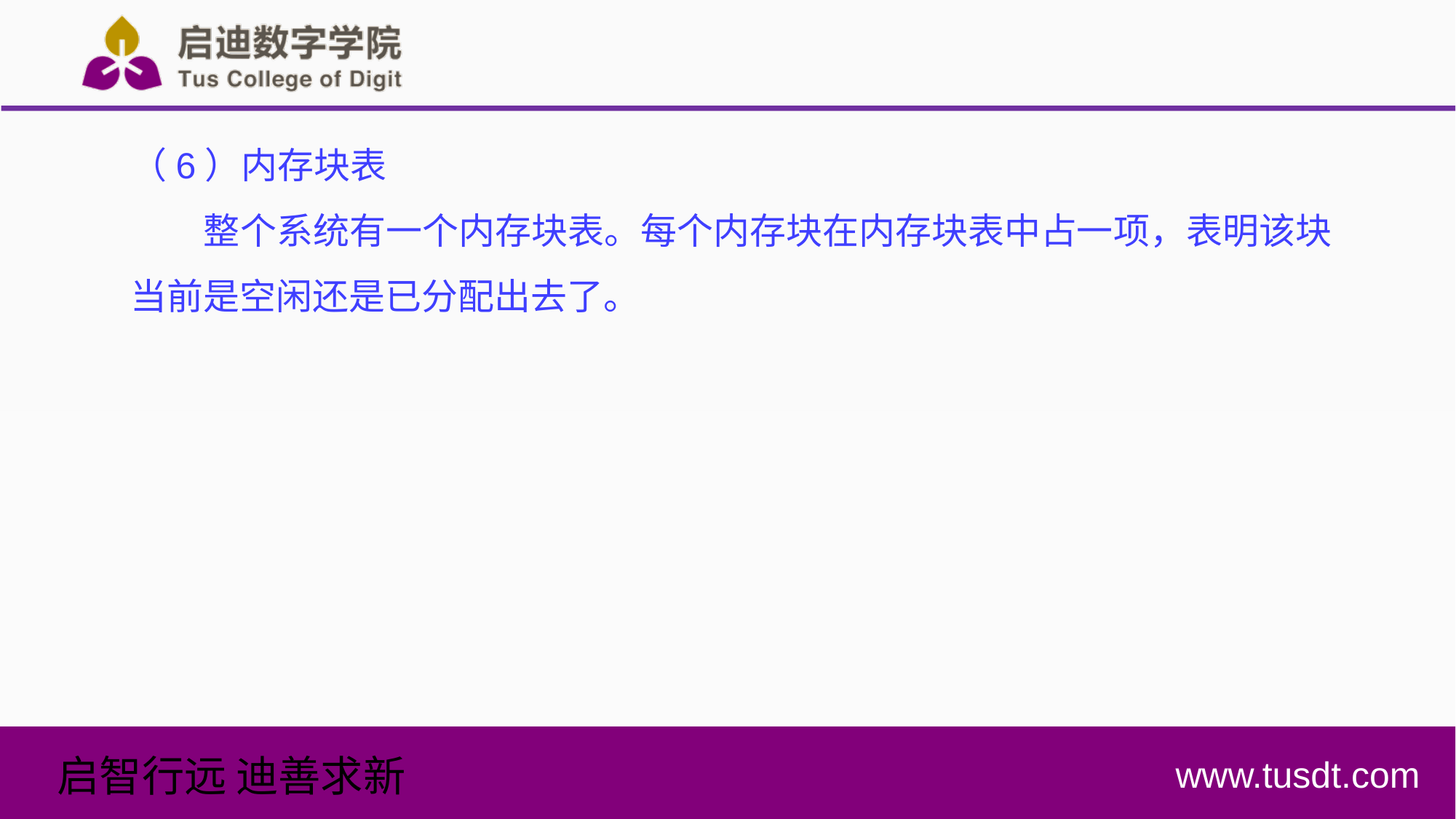

（6）内存块表
整个系统有一个内存块表。每个内存块在内存块表中占一项，表明该块当前是空闲还是已分配出去了。